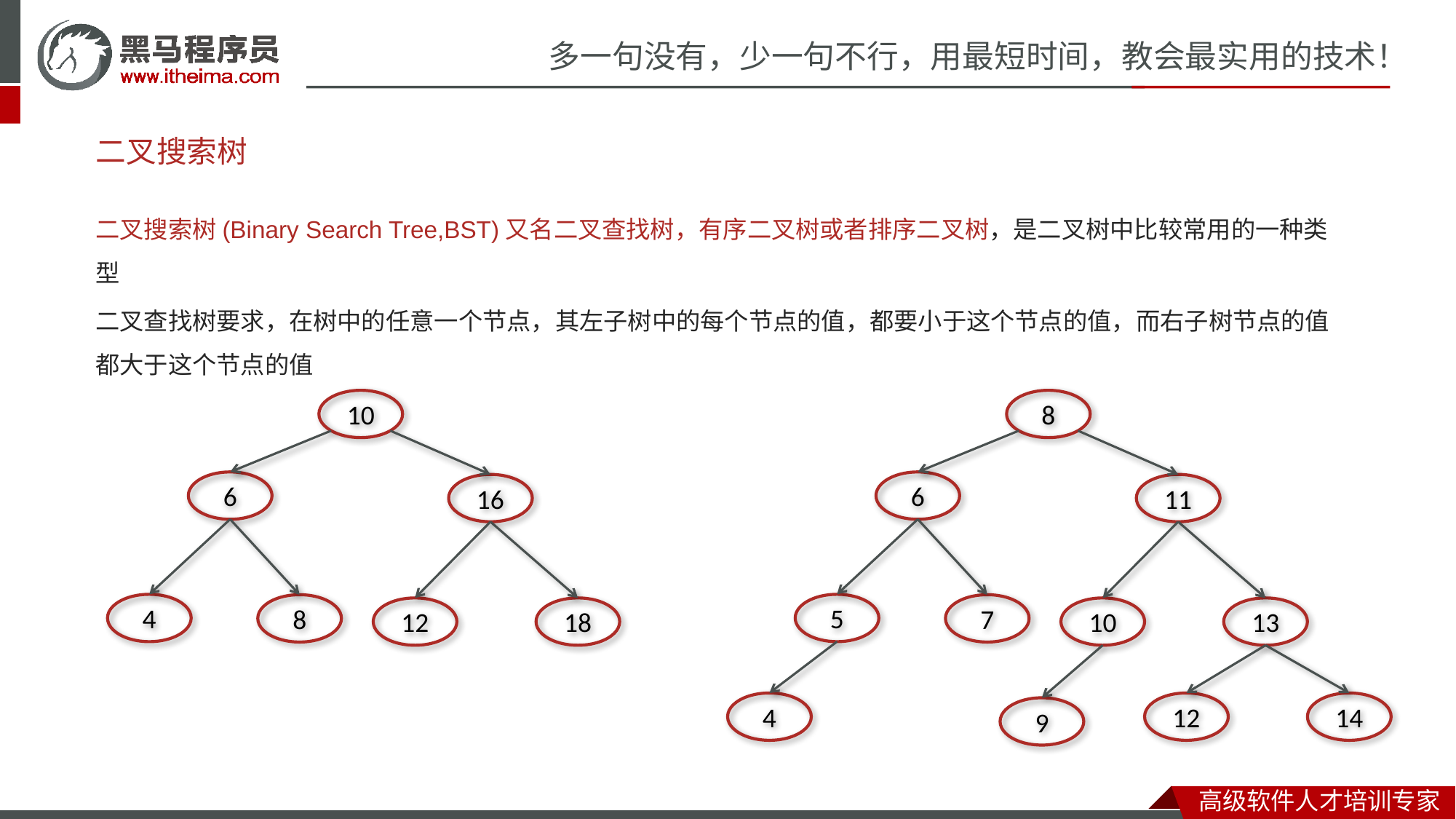

# 二叉搜索树
二叉搜索树(Binary Search Tree,BST)又名二叉查找树，有序二叉树或者排序二叉树，是二叉树中比较常用的一种类型
二叉查找树要求，在树中的任意一个节点，其左子树中的每个节点的值，都要小于这个节点的值，而右子树节点的值都大于这个节点的值
10
8
6
6
16
11
4
5
8
7
12
18
10
13
4
12
14
9